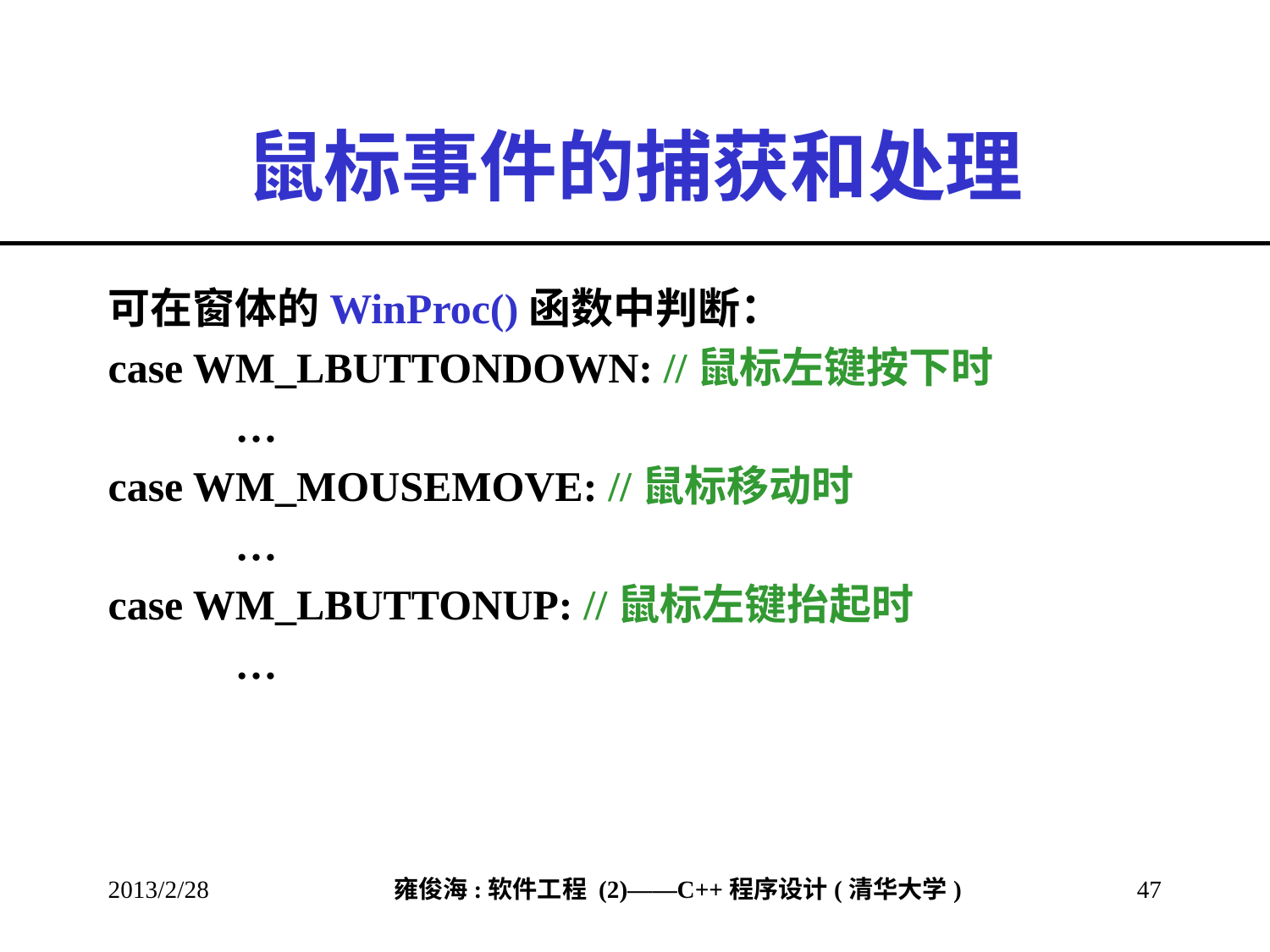

# 鼠标事件的捕获和处理
可在窗体的WinProc()函数中判断：
case WM_LBUTTONDOWN: //鼠标左键按下时
	…
case WM_MOUSEMOVE: //鼠标移动时
	…
case WM_LBUTTONUP: //鼠标左键抬起时
	…
2013/2/28
47